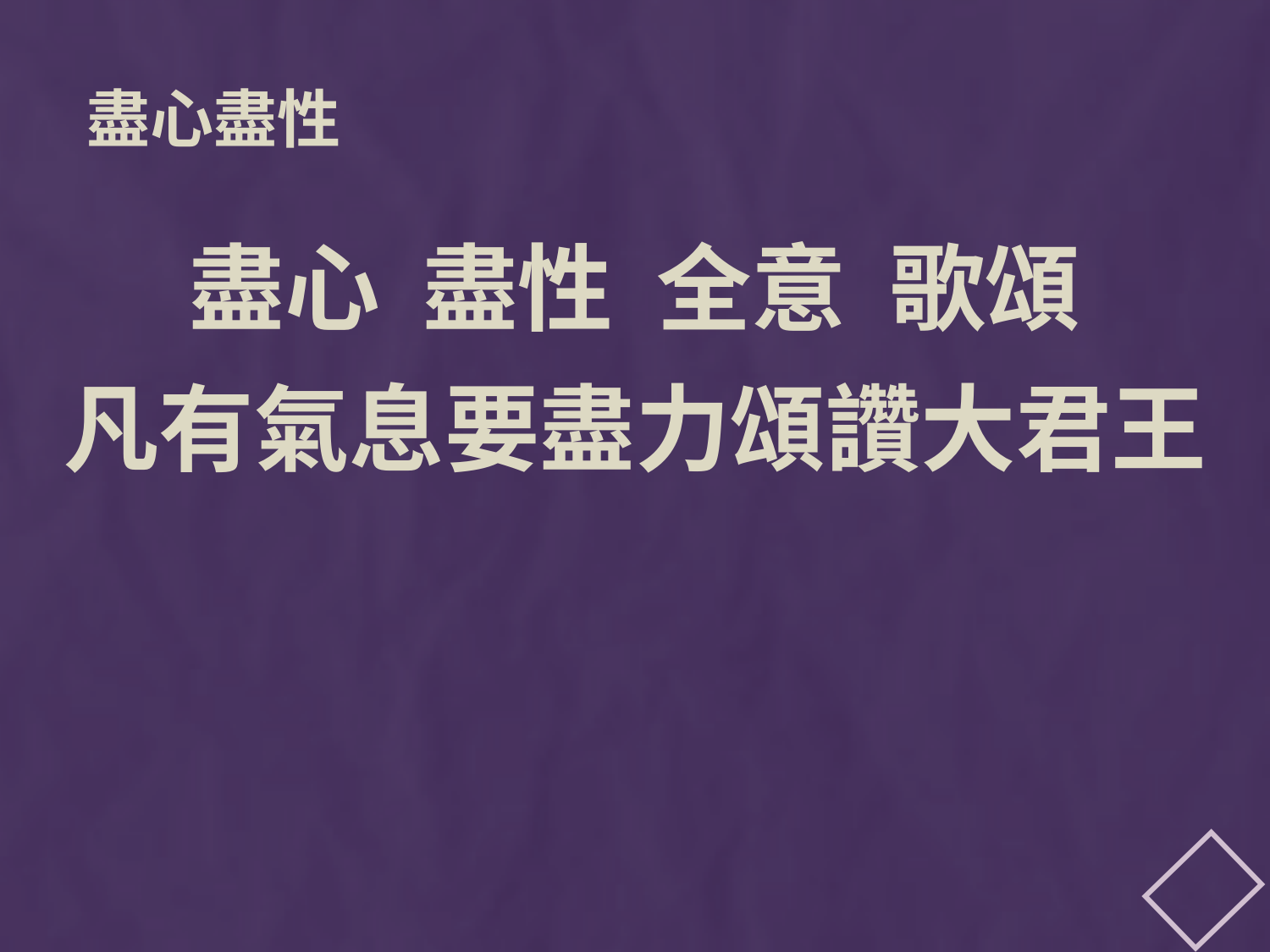

# 盡心盡性
盡心  盡性  全意  歌頌
凡有氣息要盡力頌讚大君王